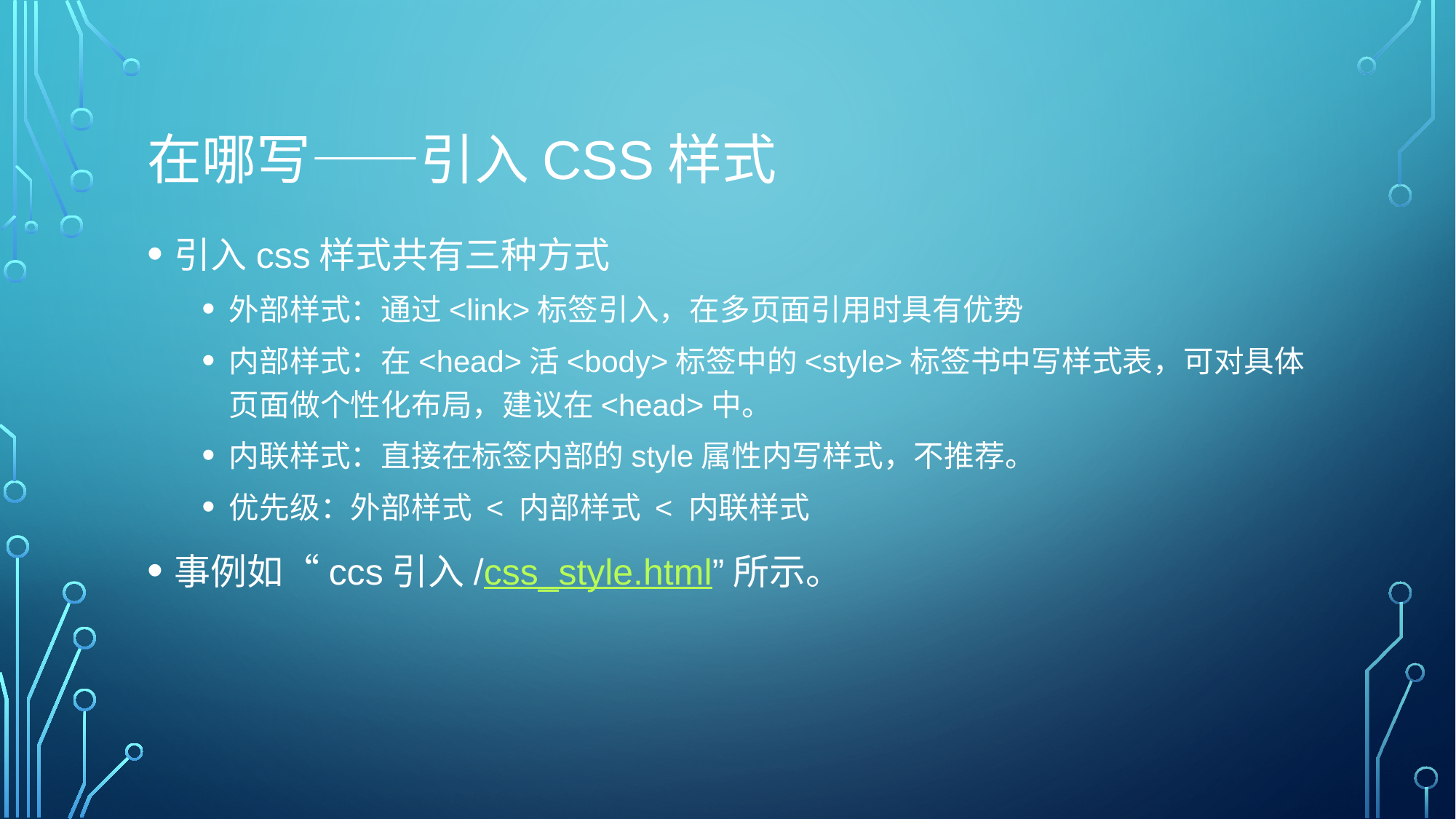

# 在哪写——引入CSS样式
引入css样式共有三种方式
外部样式：通过<link>标签引入，在多页面引用时具有优势
内部样式：在<head>活<body>标签中的<style>标签书中写样式表，可对具体页面做个性化布局，建议在<head>中。
内联样式：直接在标签内部的style属性内写样式，不推荐。
优先级：外部样式 < 内部样式 < 内联样式
事例如“ccs引入/css_style.html”所示。